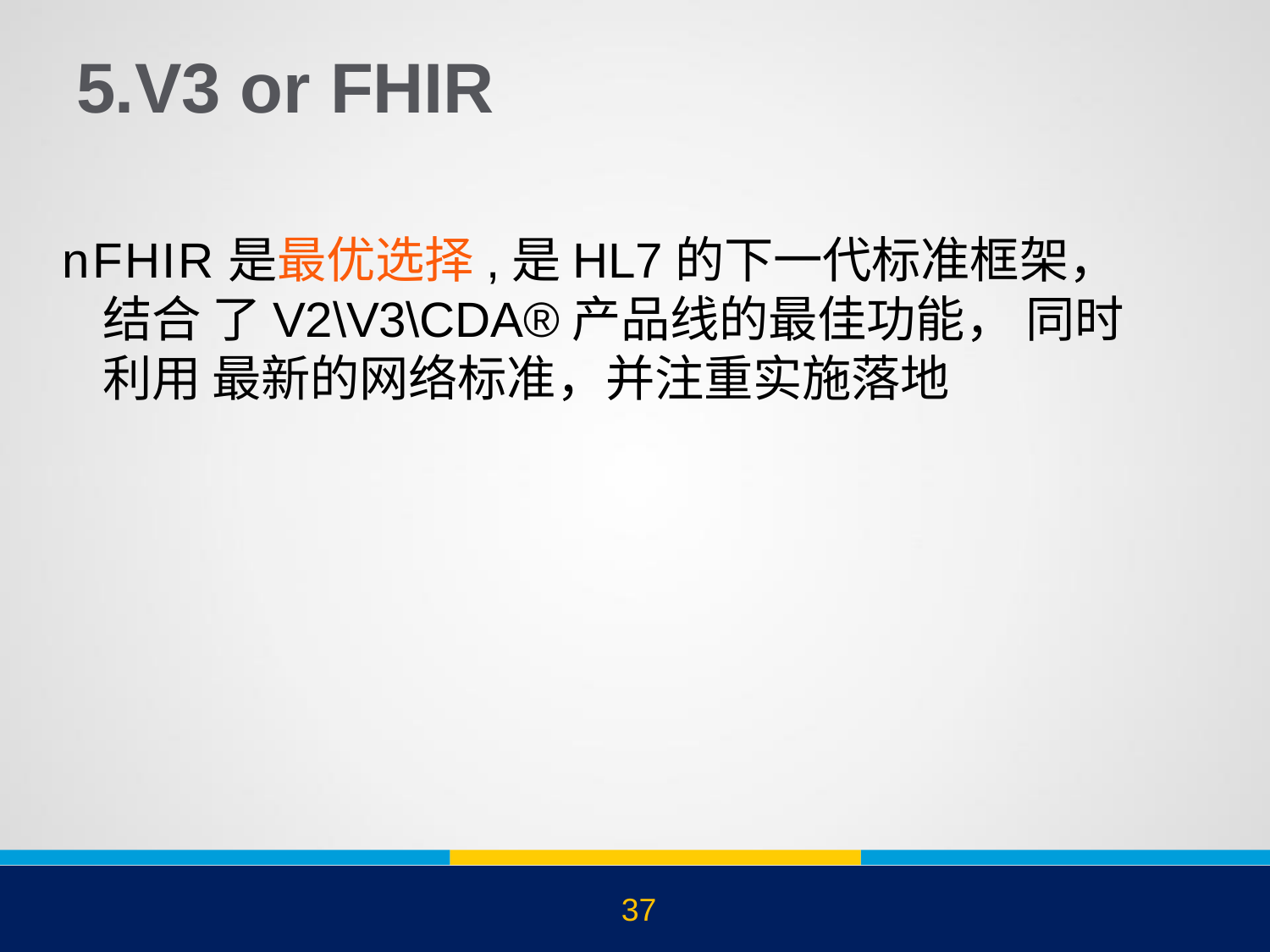

# 5.V3 or FHIR
nFHIR是最优选择,是HL7的下一代标准框架，结合 了V2\V3\CDA®产品线的最佳功能， 同时利用 最新的网络标准，并注重实施落地

37